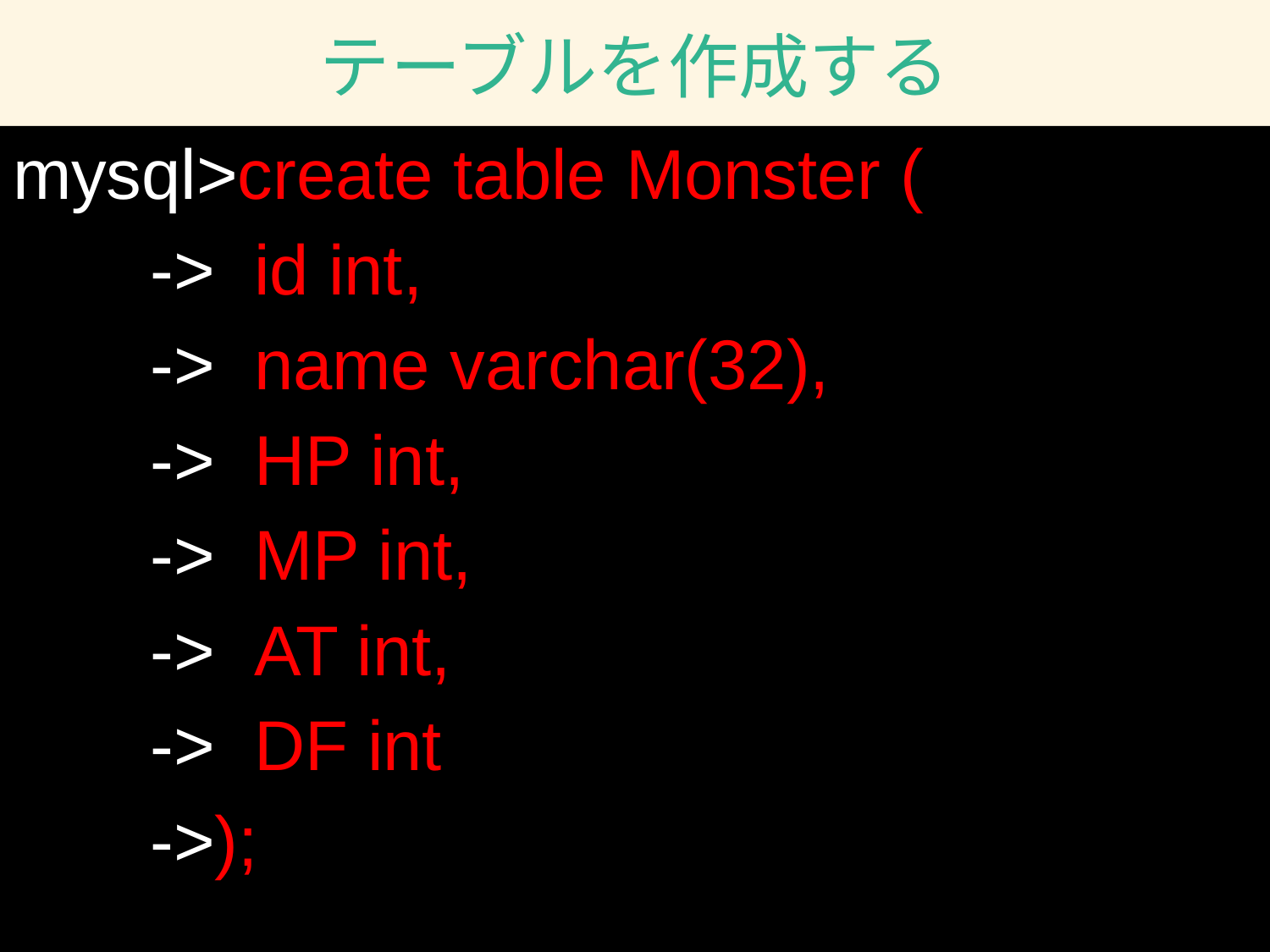

# テーブルを作成する
mysql>create table Monster (
       ->  id int,
       ->  name varchar(32),
       ->  HP int,
       ->  MP int,
       ->  AT int,
       ->  DF int
       ->);